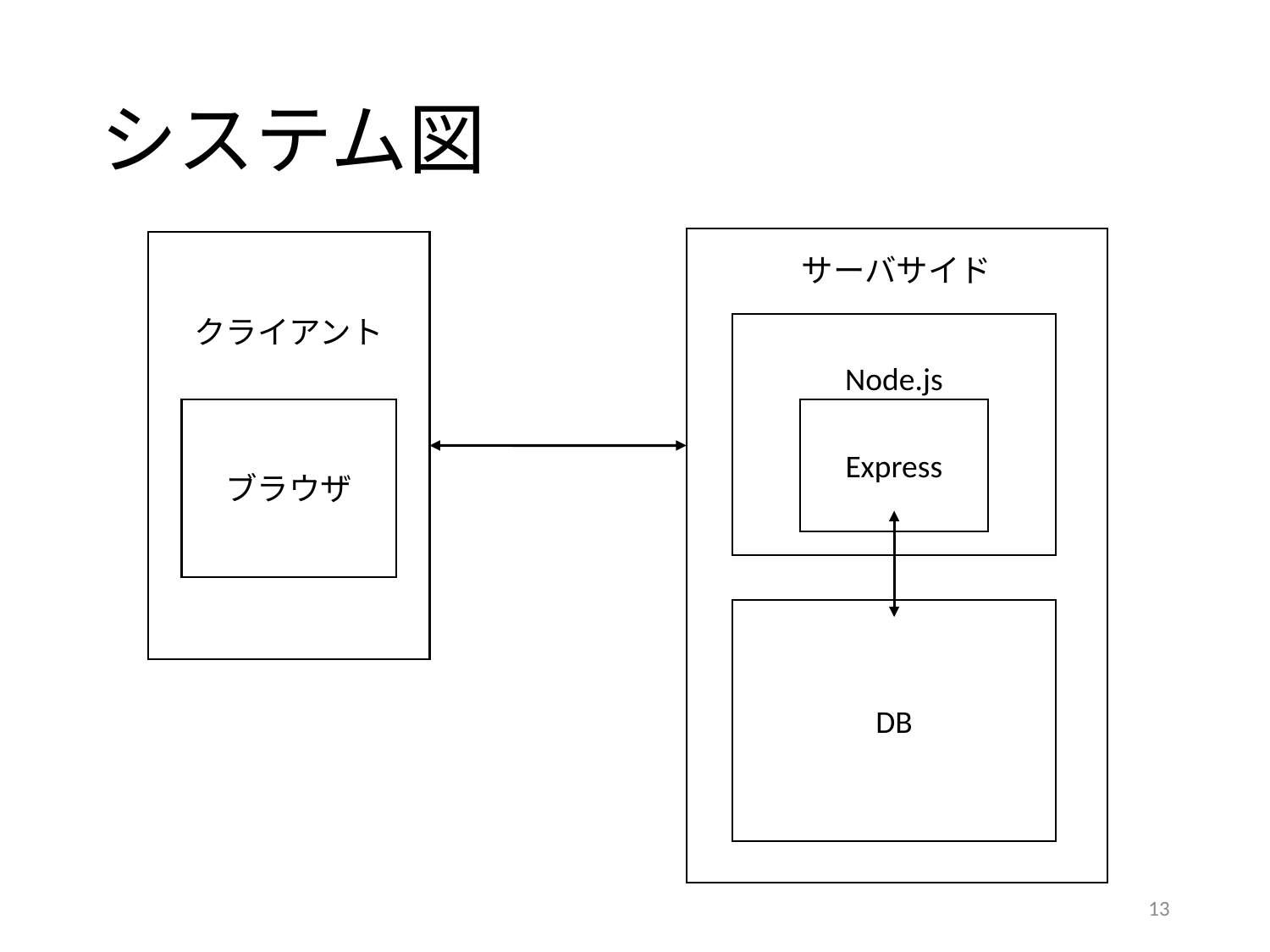

# システム図
サーバサイド

クライアント

Node.js

ブラウザ
Express
DB
13